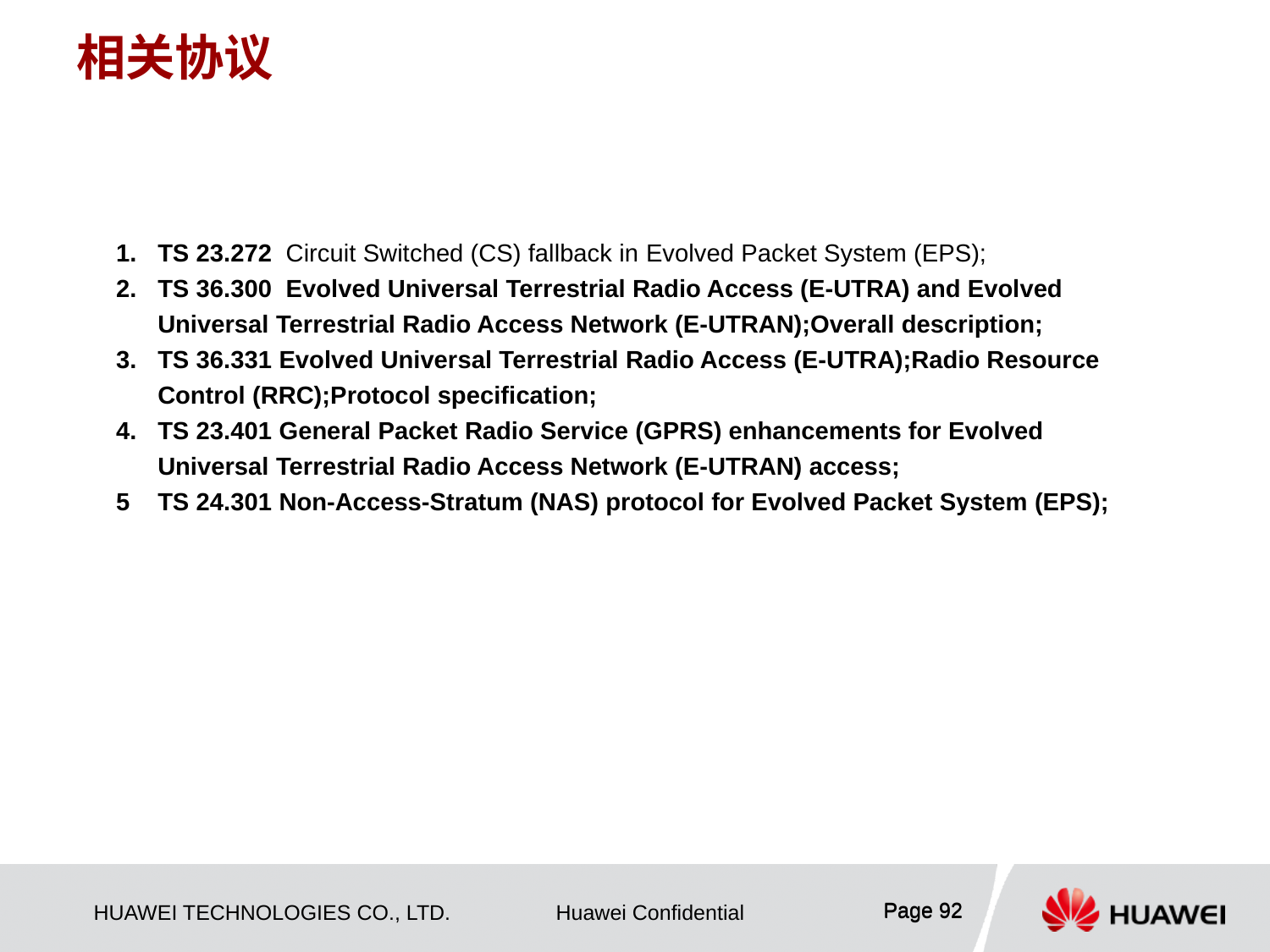

# 相关协议
1.	TS 23.272  Circuit Switched (CS) fallback in Evolved Packet System (EPS);
2.	TS 36.300  Evolved Universal Terrestrial Radio Access (E-UTRA) and Evolved Universal Terrestrial Radio Access Network (E-UTRAN);Overall description;
3. 	TS 36.331 Evolved Universal Terrestrial Radio Access (E-UTRA);Radio Resource Control (RRC);Protocol specification;
4.	TS 23.401 General Packet Radio Service (GPRS) enhancements for Evolved Universal Terrestrial Radio Access Network (E-UTRAN) access;
5	TS 24.301 Non-Access-Stratum (NAS) protocol for Evolved Packet System (EPS);
Page 92
Page 92